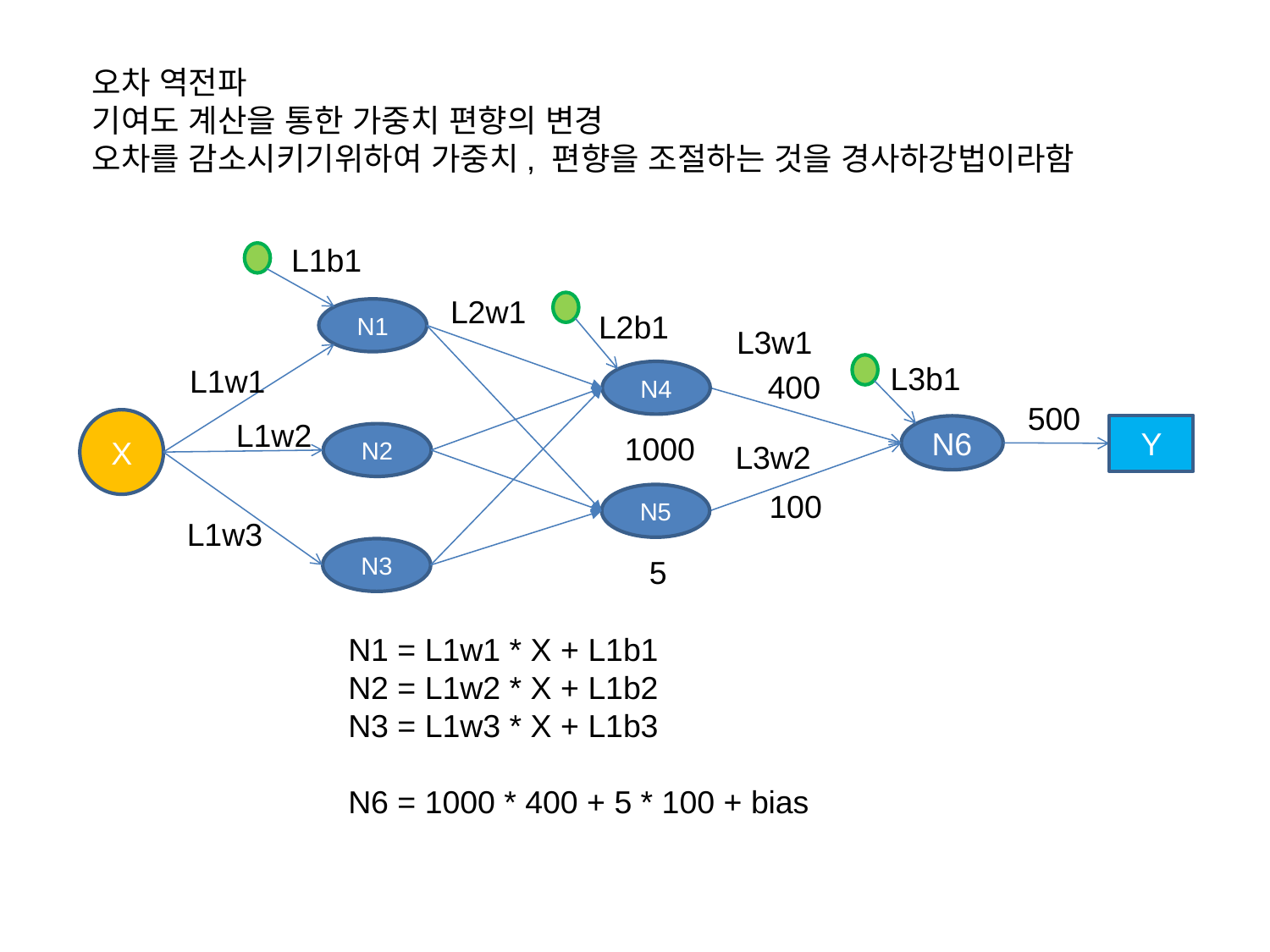

오차 역전파
기여도 계산을 통한 가중치 편향의 변경
오차를 감소시키기위하여 가중치, 편향을 조절하는 것을 경사하강법이라함
L1b1

L2w1

N1
L2b1
L3w1
L3b1

L1w1
400
N4
500
L1w2
X
Y
N6
1000
N2
L3w2
100
N5
L1w3
N3
5
N1 = L1w1 * X + L1b1
N2 = L1w2 * X + L1b2
N3 = L1w3 * X + L1b3

N6 = 1000 * 400 + 5 * 100 + bias